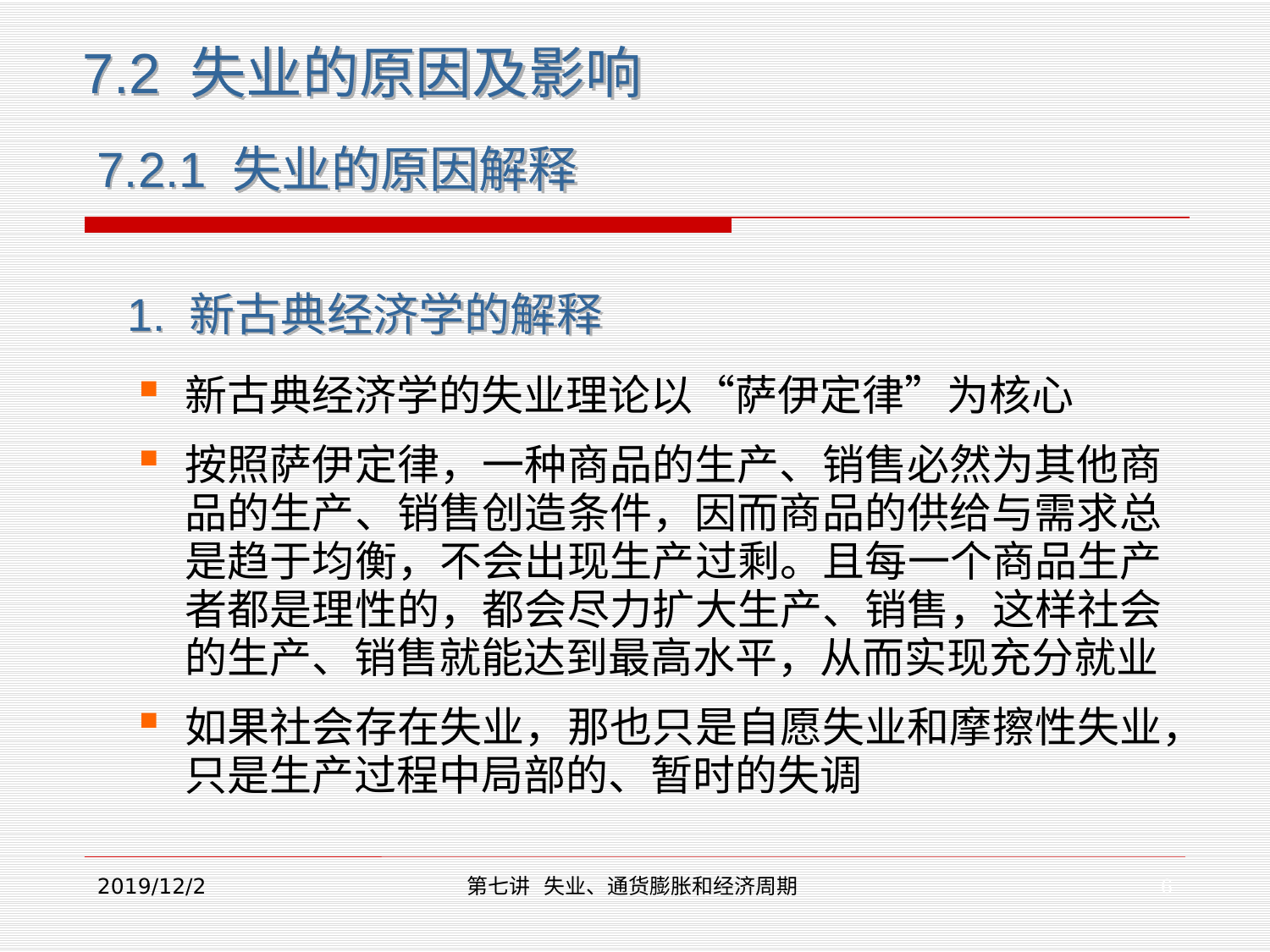

7.2 失业的原因及影响
7.2.1 失业的原因解释
1. 新古典经济学的解释
新古典经济学的失业理论以“萨伊定律”为核心
按照萨伊定律，一种商品的生产、销售必然为其他商品的生产、销售创造条件，因而商品的供给与需求总是趋于均衡，不会出现生产过剩。且每一个商品生产者都是理性的，都会尽力扩大生产、销售，这样社会的生产、销售就能达到最高水平，从而实现充分就业
如果社会存在失业，那也只是自愿失业和摩擦性失业，只是生产过程中局部的、暂时的失调
6
2019/12/2
第七讲   失业、通货膨胀和经济周期